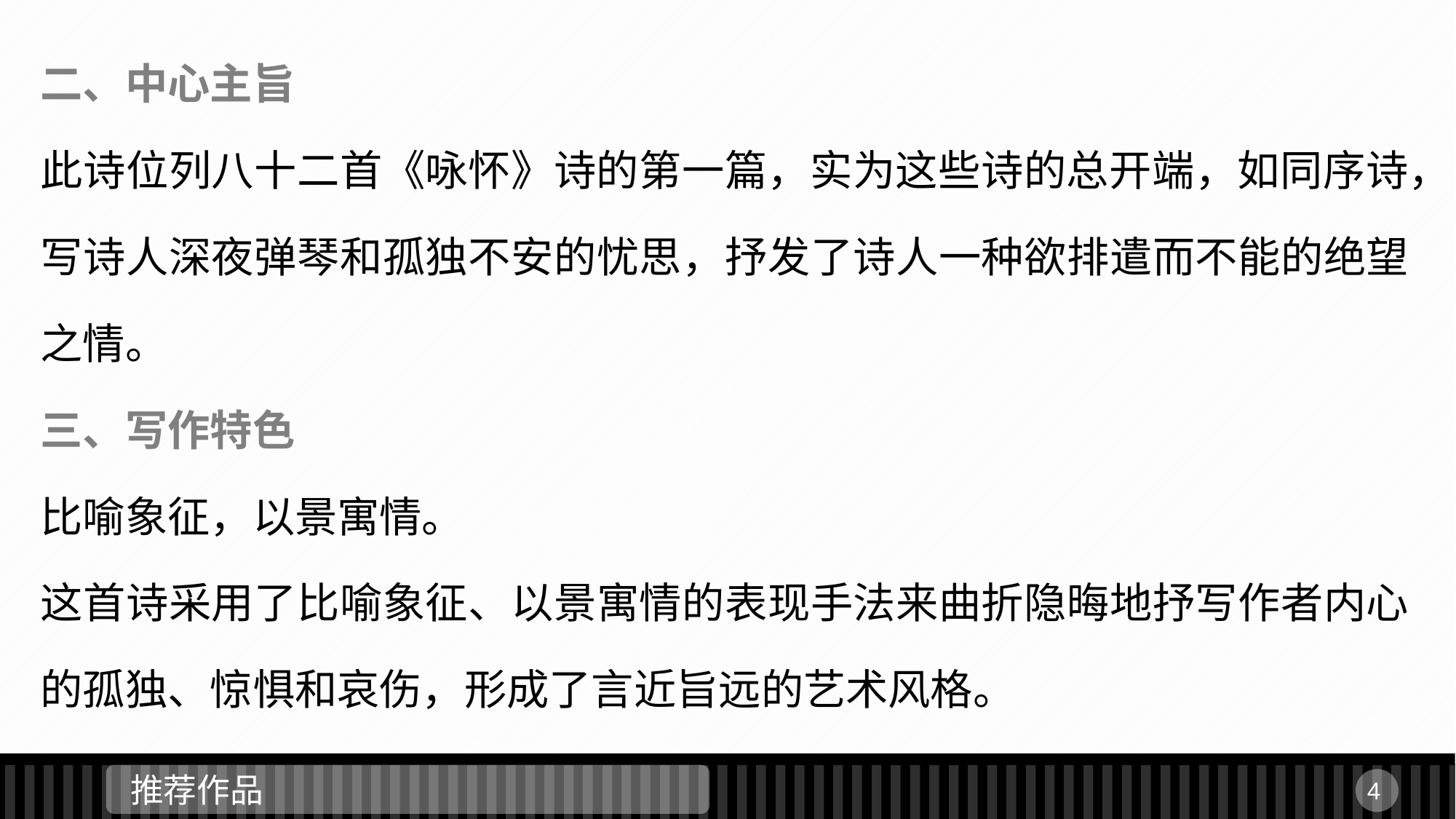

二、中心主旨
此诗位列八十二首《咏怀》诗的第一篇，实为这些诗的总开端，如同序诗，写诗人深夜弹琴和孤独不安的忧思，抒发了诗人一种欲排遣而不能的绝望之情。
三、写作特色
比喻象征，以景寓情。
这首诗采用了比喻象征、以景寓情的表现手法来曲折隐晦地抒写作者内心的孤独、惊惧和哀伤，形成了言近旨远的艺术风格。